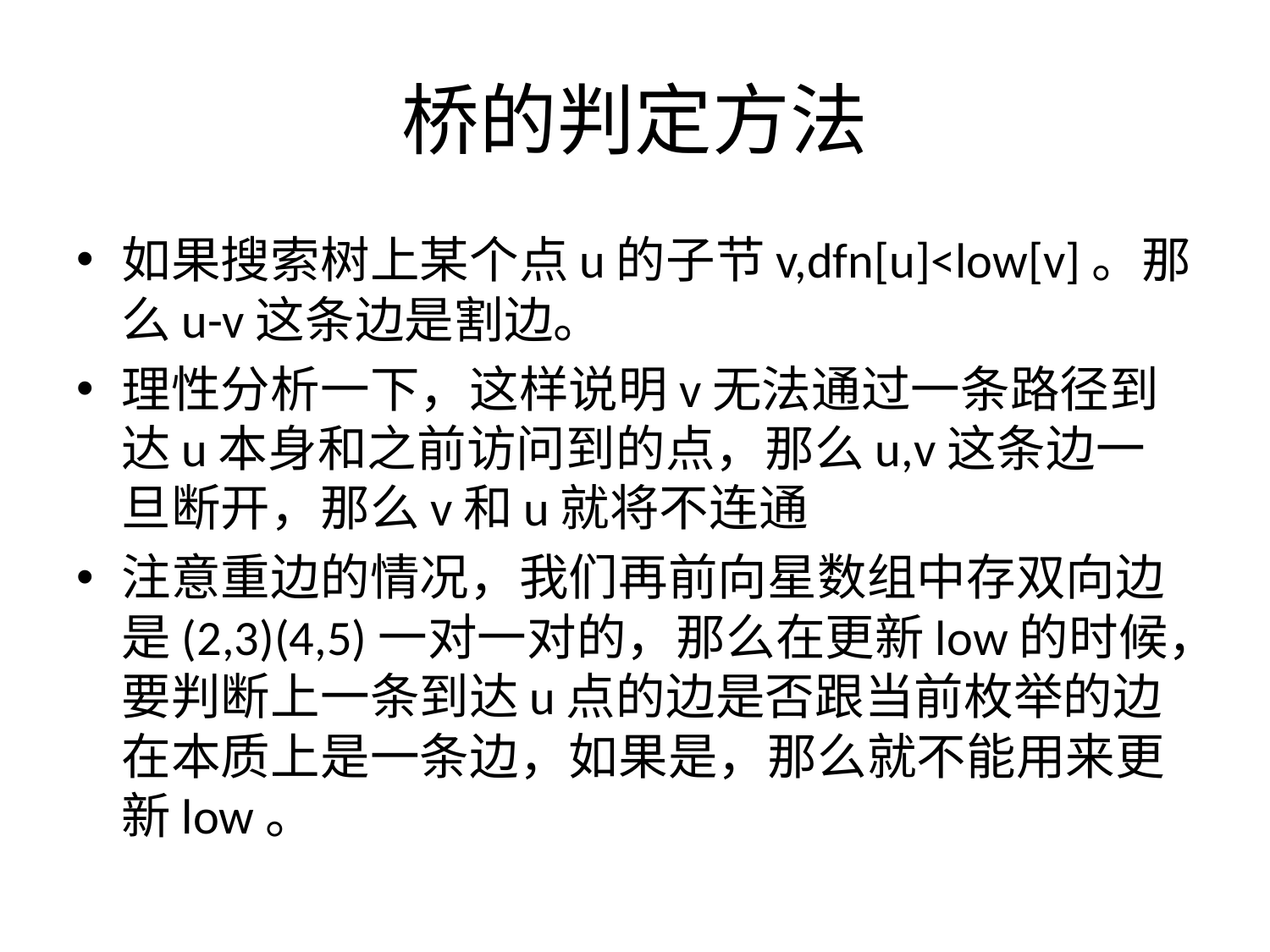

# 桥的判定方法
如果搜索树上某个点u的子节v,dfn[u]<low[v]。那么u-v这条边是割边。
理性分析一下，这样说明v无法通过一条路径到达u本身和之前访问到的点，那么u,v这条边一旦断开，那么v和u就将不连通
注意重边的情况，我们再前向星数组中存双向边是(2,3)(4,5)一对一对的，那么在更新low的时候，要判断上一条到达u点的边是否跟当前枚举的边在本质上是一条边，如果是，那么就不能用来更新low。